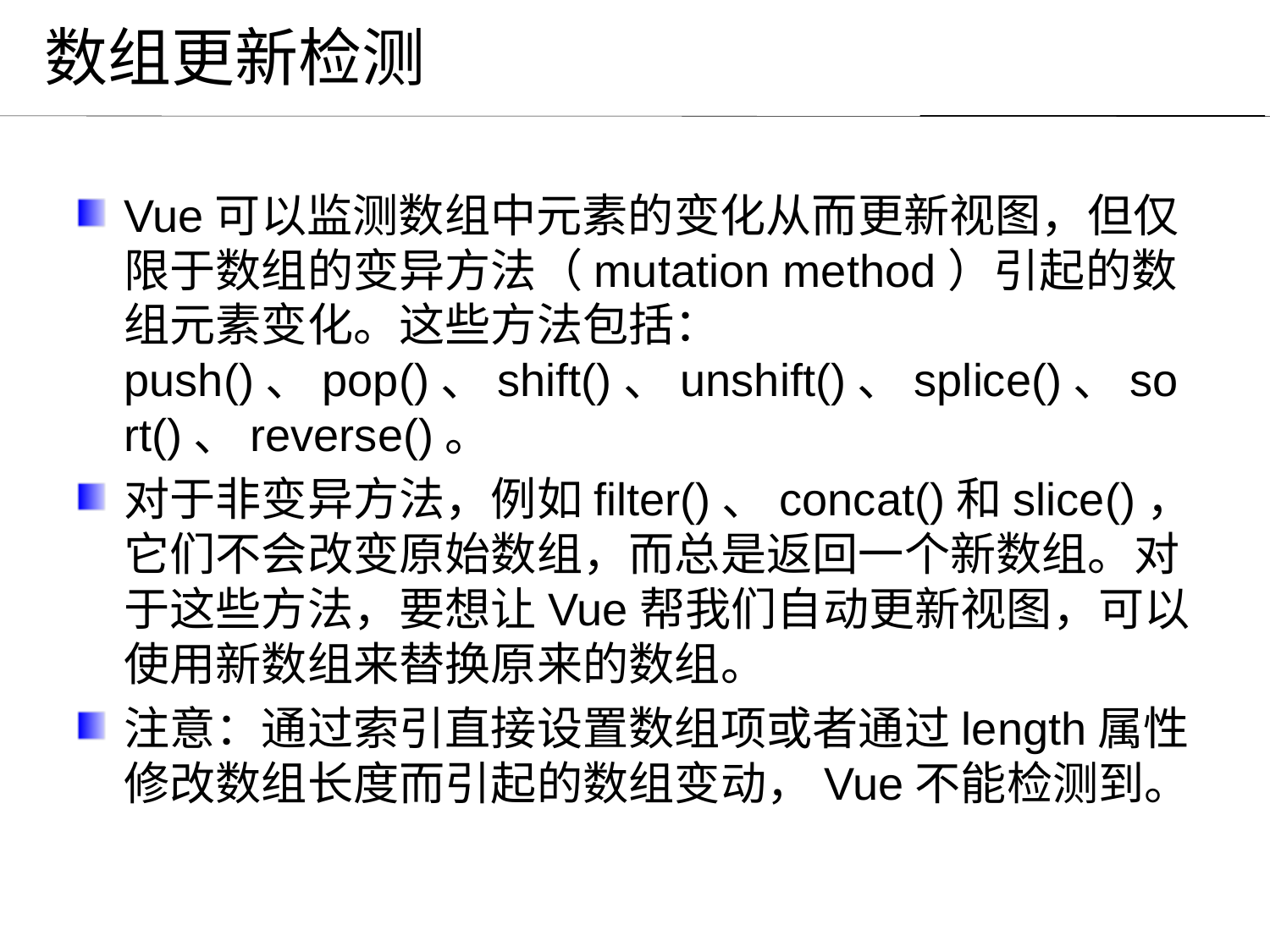

# 数组更新检测
Vue可以监测数组中元素的变化从而更新视图，但仅限于数组的变异方法（mutation method）引起的数组元素变化。这些方法包括：push()、pop()、shift()、unshift()、splice()、sort()、reverse()。
对于非变异方法，例如filter()、concat()和slice()，它们不会改变原始数组，而总是返回一个新数组。对于这些方法，要想让Vue帮我们自动更新视图，可以使用新数组来替换原来的数组。
注意：通过索引直接设置数组项或者通过length属性修改数组长度而引起的数组变动，Vue不能检测到。